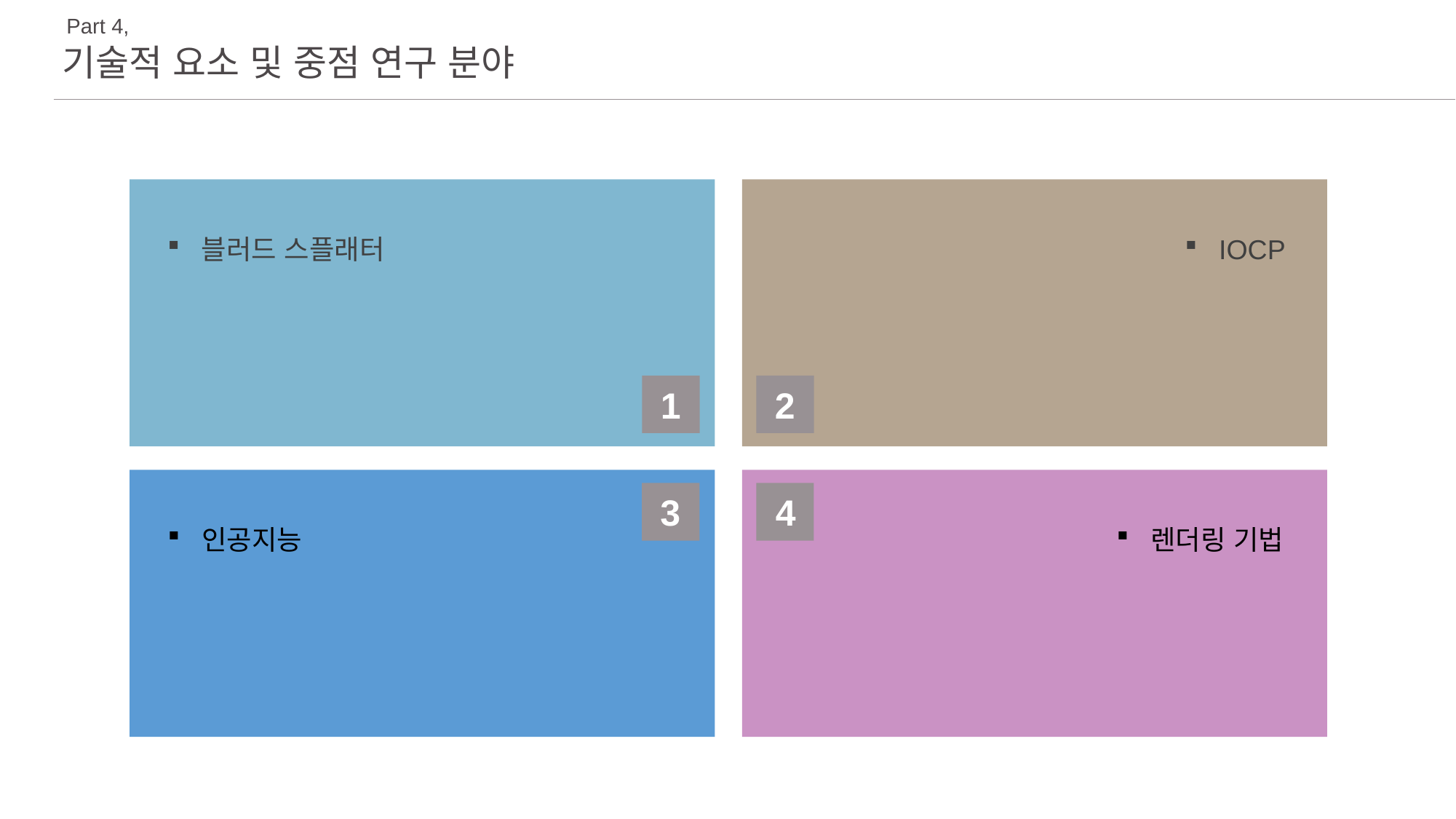

Part 4,
기술적 요소 및 중점 연구 분야

블러드 스플래터
IOCP

1
2

4
3
인공지능
렌더링 기법